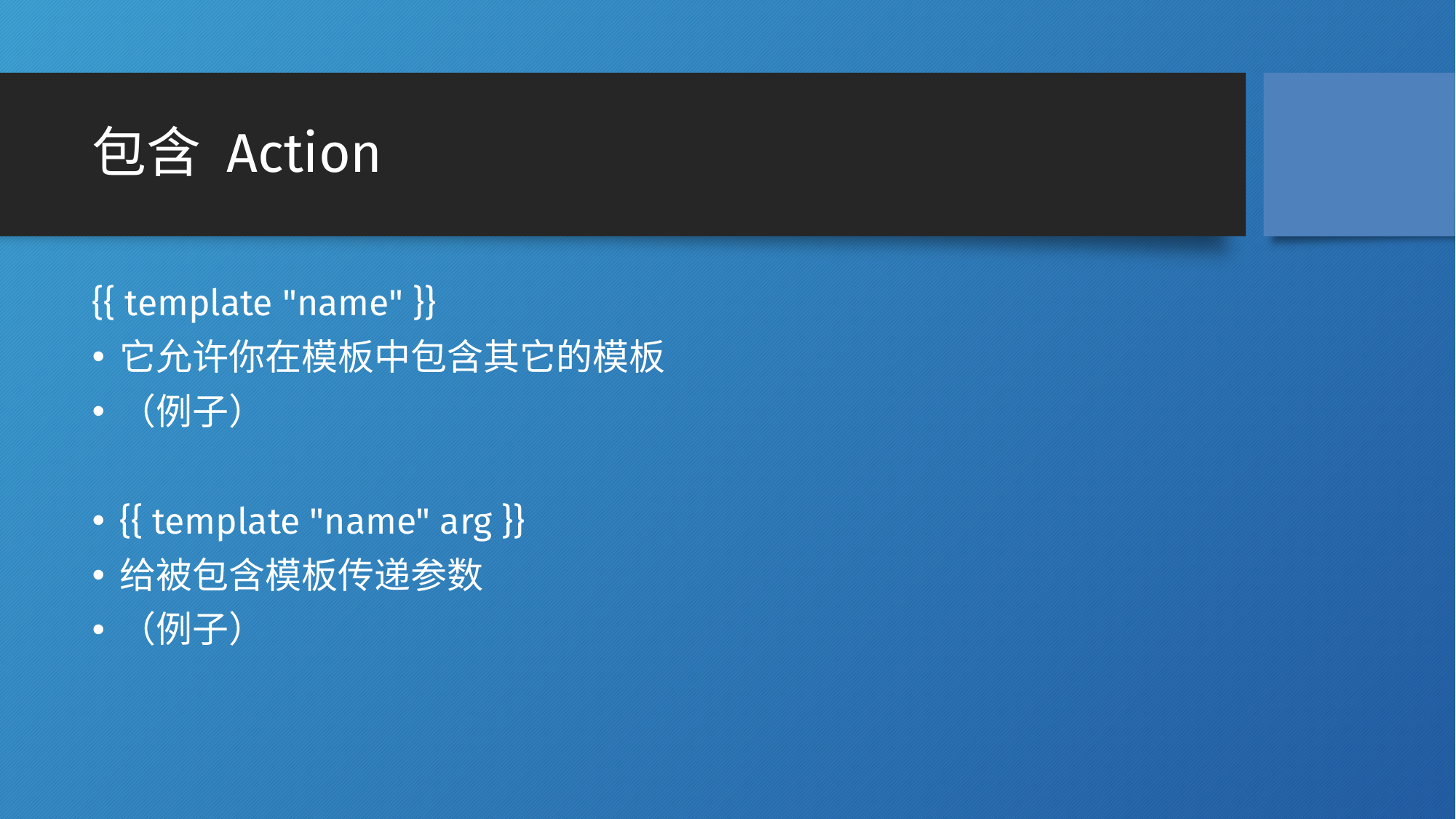

# 包含 Action
{{ template "name" }}
它允许你在模板中包含其它的模板
（例子）

{{ template "name" arg }}
给被包含模板传递参数
（例子）